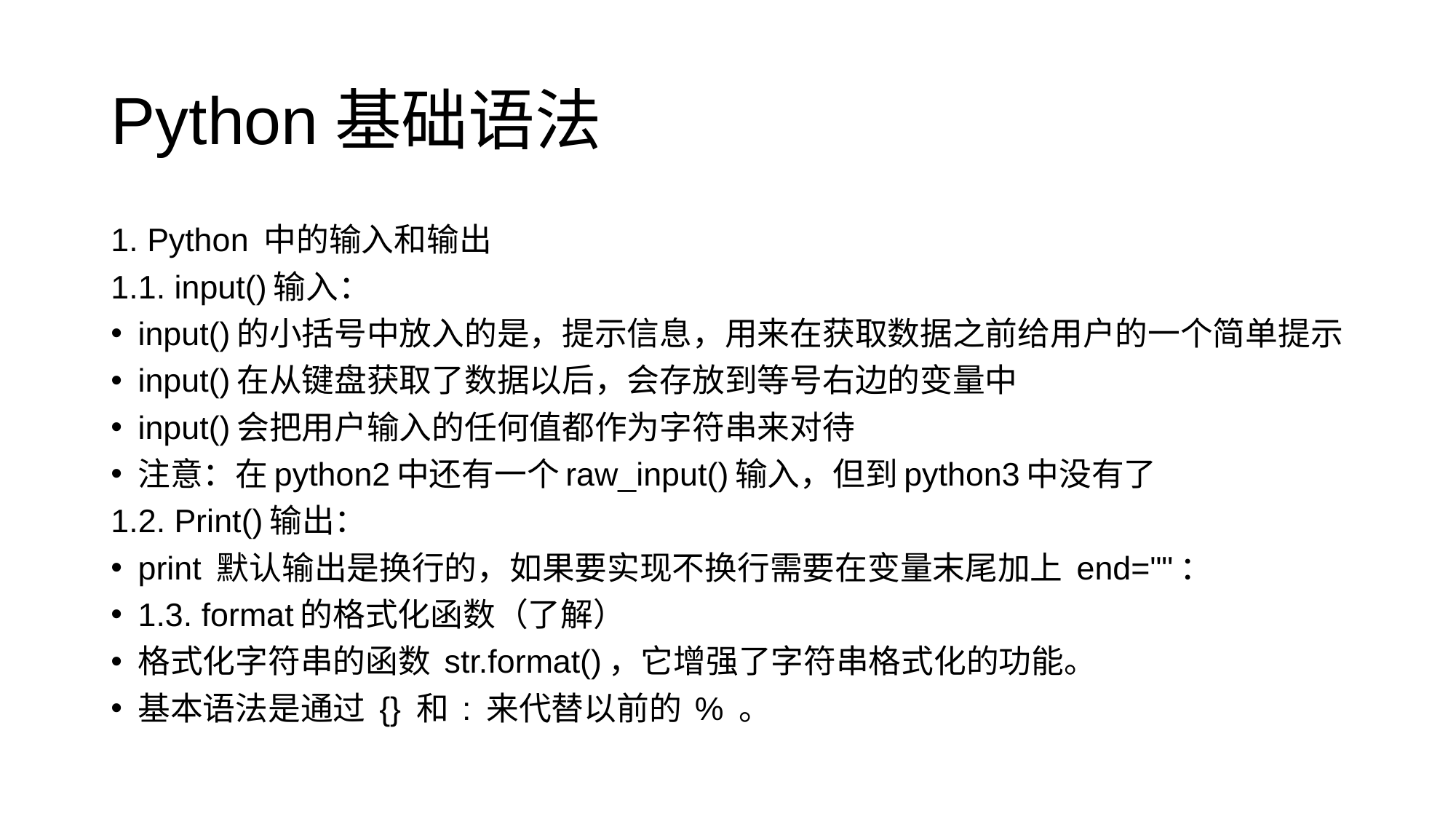

# Python基础语法
1. Python 中的输入和输出
1.1. input()输入：
input()的小括号中放入的是，提示信息，用来在获取数据之前给用户的一个简单提示
input()在从键盘获取了数据以后，会存放到等号右边的变量中
input()会把用户输入的任何值都作为字符串来对待
注意：在python2中还有一个raw_input()输入，但到python3中没有了
1.2. Print()输出：
print 默认输出是换行的，如果要实现不换行需要在变量末尾加上 end=""：
1.3. format的格式化函数（了解）
格式化字符串的函数 str.format()，它增强了字符串格式化的功能。
基本语法是通过 {} 和 : 来代替以前的 % 。